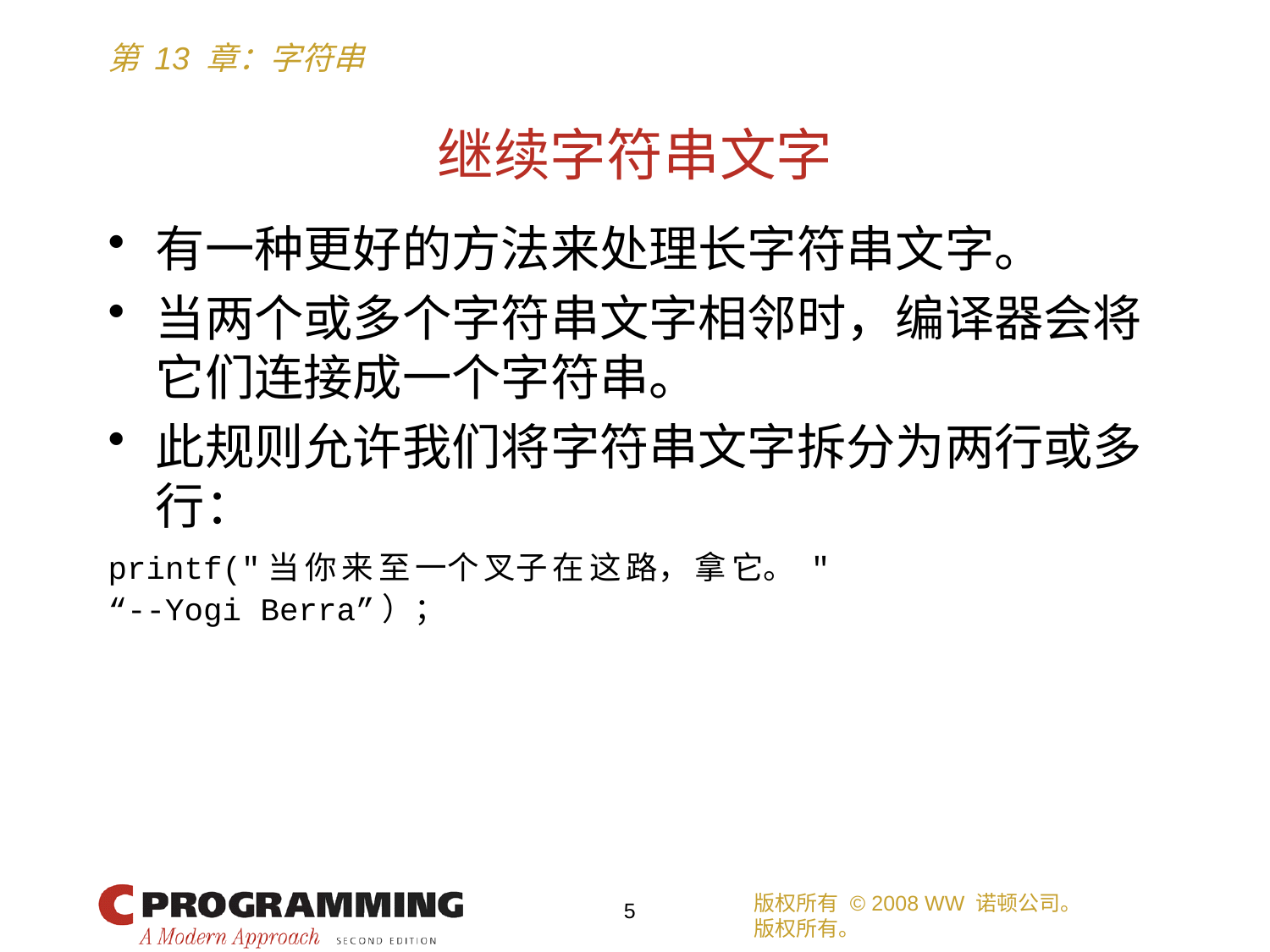

# 继续字符串文字
有一种更好的方法来处理长字符串文字。
当两个或多个字符串文字相邻时，编译器会将它们连接成一个字符串。
此规则允许我们将字符串文字拆分为两行或多行：
printf("当 你 来 至 一个 叉子 在 这 路， 拿 它。  "
“--Yogi Berra”）；
版权所有 © 2008 WW 诺顿公司。
版权所有。
5